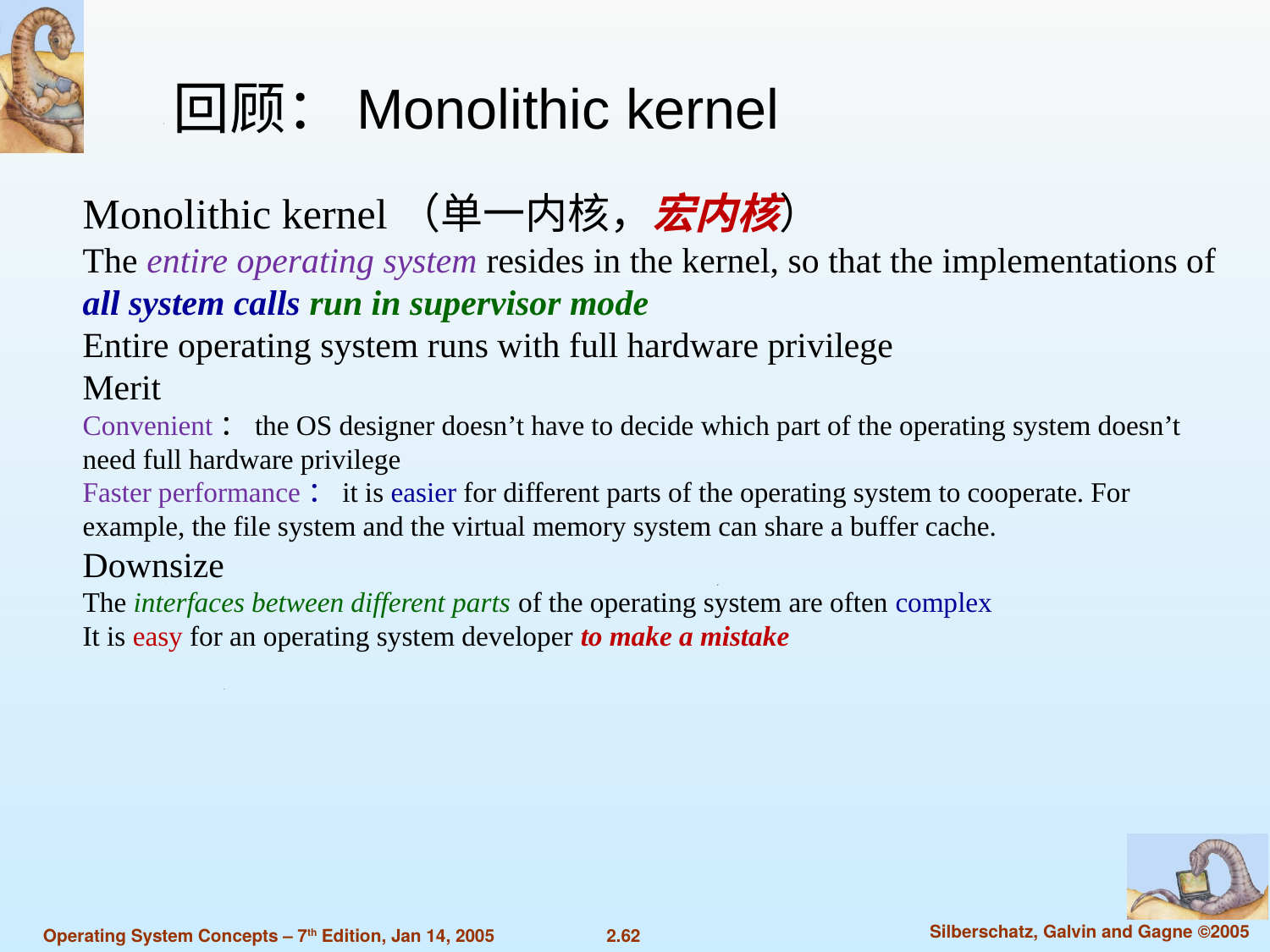

回顾：Monolithic kernel
Monolithic kernel（单一内核，宏内核）
The entire operating system resides in the kernel, so that the implementations of all system calls run in supervisor mode
Entire operating system runs with full hardware privilege
Merit
Convenient：the OS designer doesn’t have to decide which part of the operating system doesn’t need full hardware privilege
Faster performance：it is easier for different parts of the operating system to cooperate. For example, the file system and the virtual memory system can share a buffer cache.
Downsize
The interfaces between different parts of the operating system are often complex
It is easy for an operating system developer to make a mistake